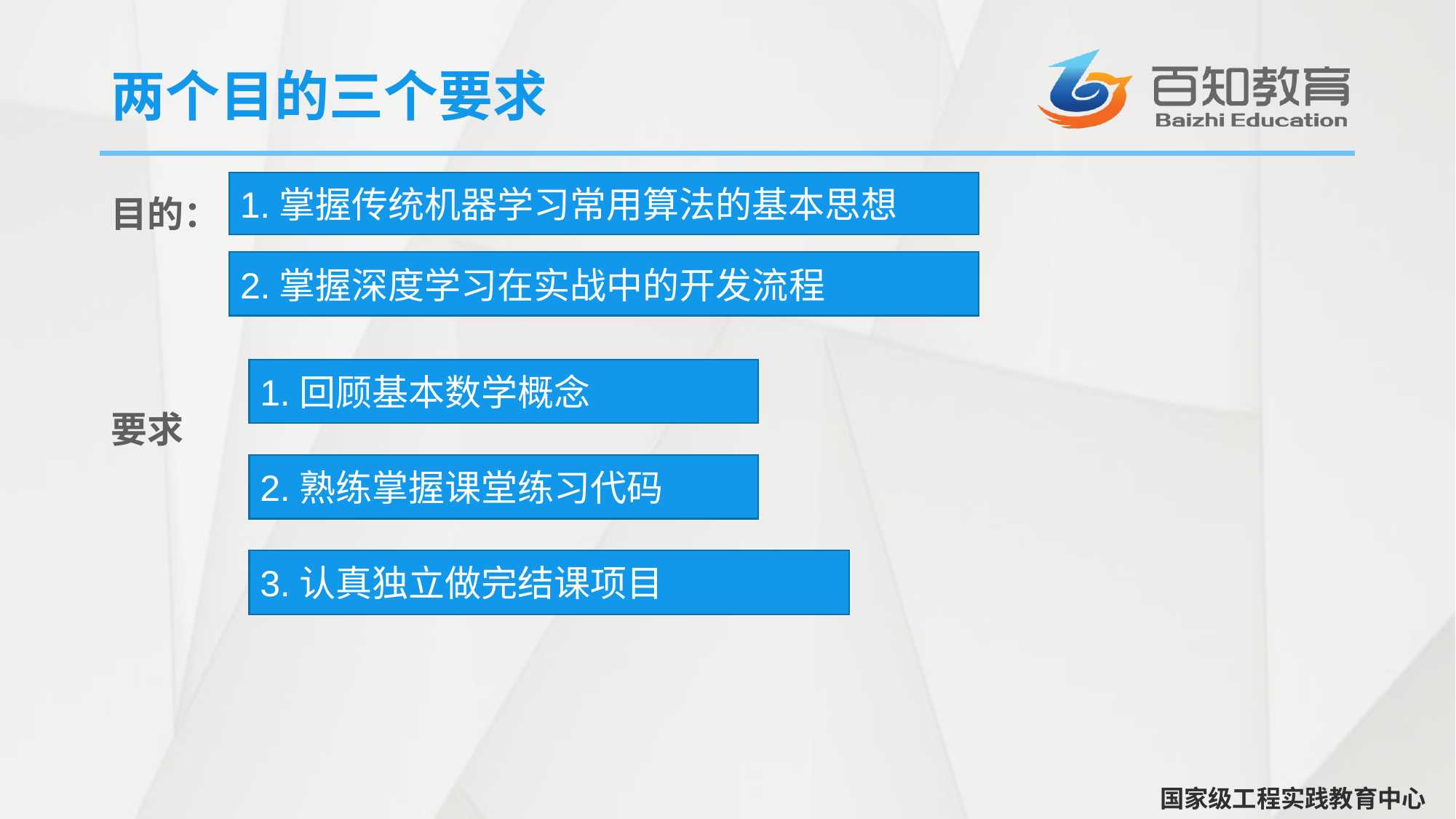

# 两个目的三个要求
目的：

要求
1.掌握传统机器学习常用算法的基本思想
2.掌握深度学习在实战中的开发流程
1.回顾基本数学概念
2.熟练掌握课堂练习代码
3.认真独立做完结课项目